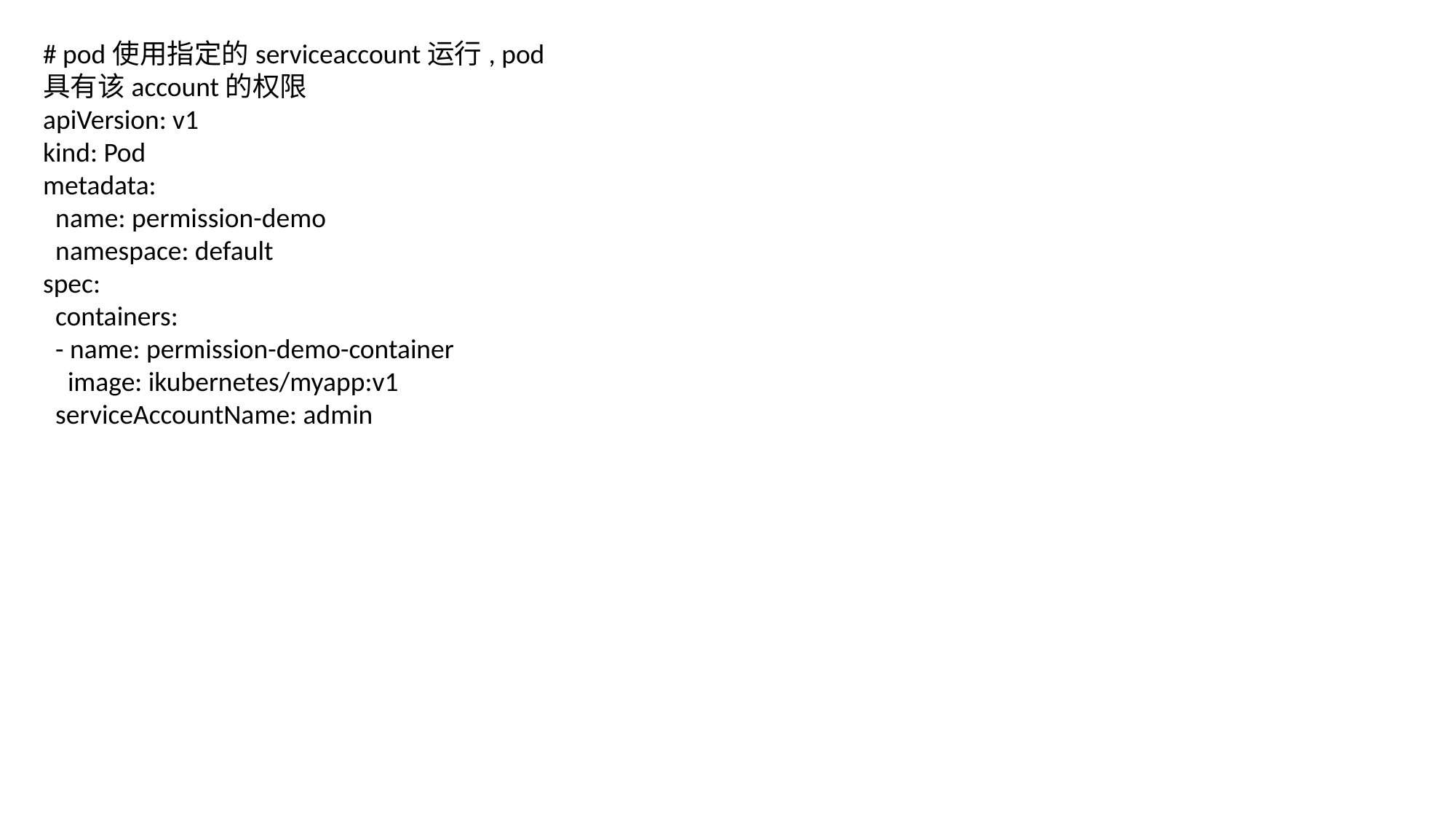

# pod使用指定的serviceaccount运行, pod具有该account的权限
apiVersion: v1
kind: Pod
metadata:
  name: permission-demo
  namespace: default
spec:
  containers:
  - name: permission-demo-container
    image: ikubernetes/myapp:v1
  serviceAccountName: admin